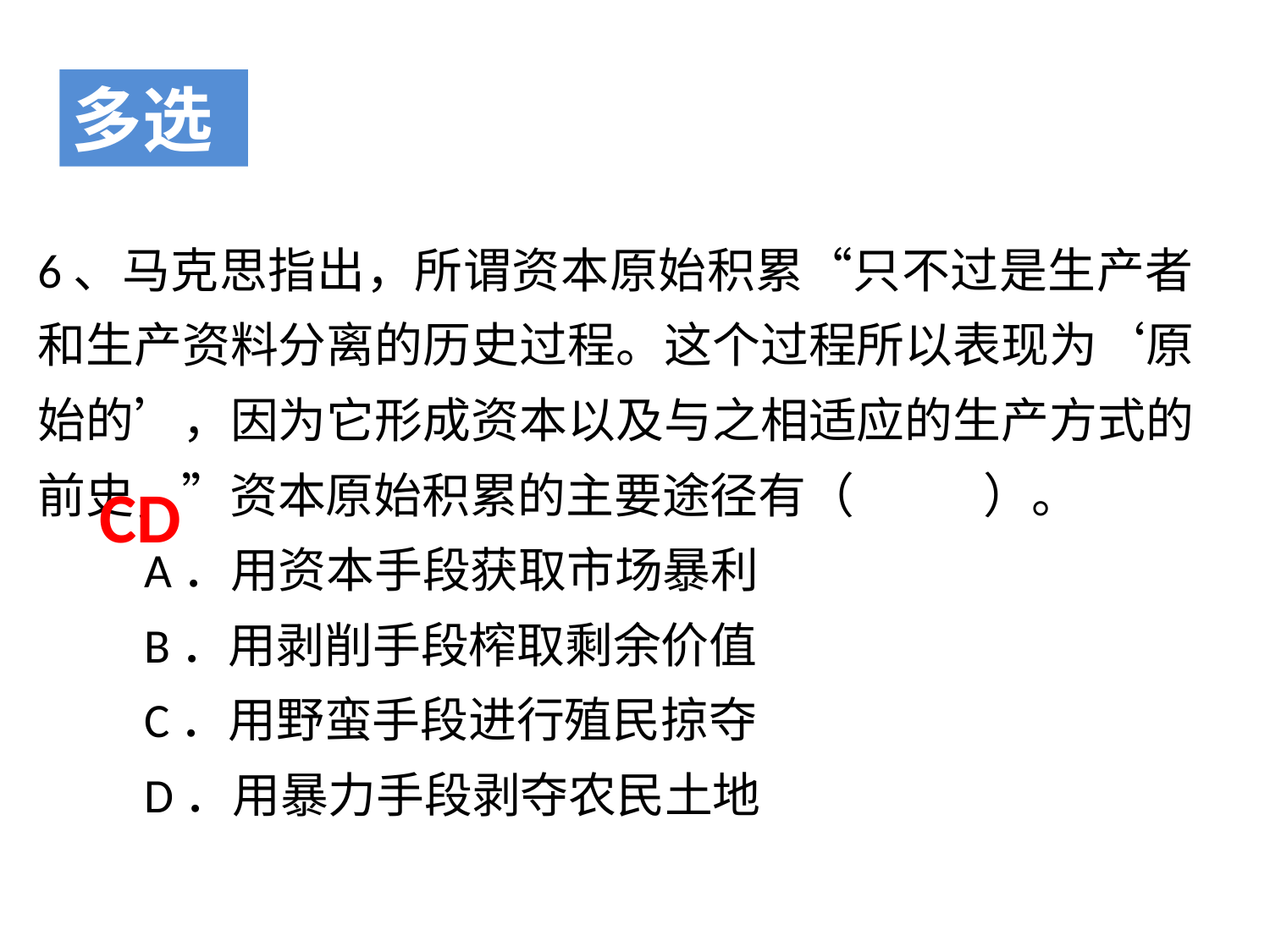

多选
6、马克思指出，所谓资本原始积累“只不过是生产者和生产资料分离的历史过程。这个过程所以表现为‘原始的’，因为它形成资本以及与之相适应的生产方式的前史，”资本原始积累的主要途径有（            ）。
　　A．用资本手段获取市场暴利
　　B．用剥削手段榨取剩余价值
　　C．用野蛮手段进行殖民掠夺
　　D．用暴力手段剥夺农民土地
CD